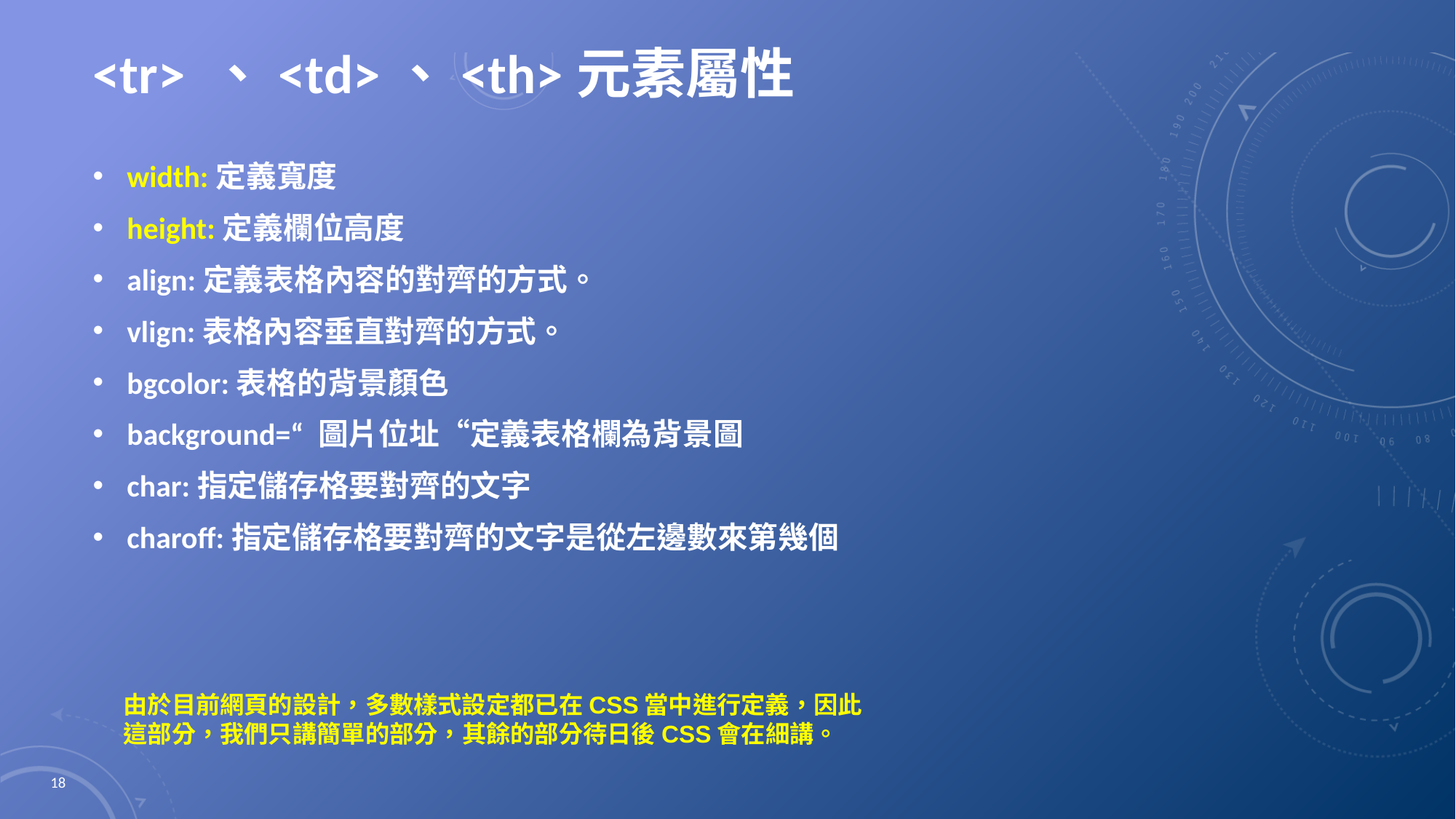

# <tr> 、<td>、<th>元素屬性
width:定義寬度
height:定義欄位高度
align:定義表格內容的對齊的方式。
vlign:表格內容垂直對齊的方式。
bgcolor:表格的背景顏色
background=“ 圖片位址“定義表格欄為背景圖
char:指定儲存格要對齊的文字
charoff:指定儲存格要對齊的文字是從左邊數來第幾個
由於目前網頁的設計，多數樣式設定都已在CSS當中進行定義，因此這部分，我們只講簡單的部分，其餘的部分待日後CSS會在細講。
18